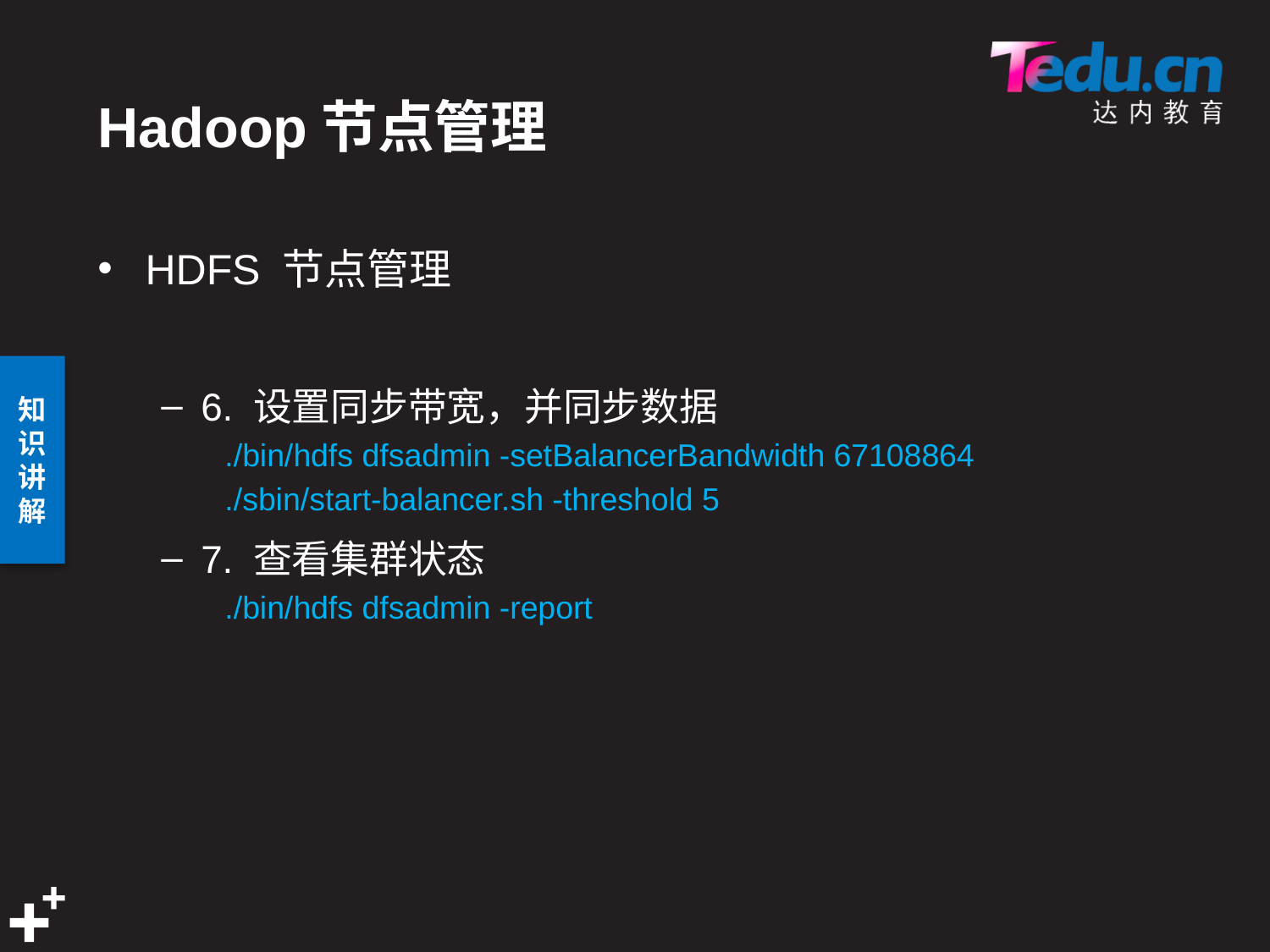

# Hadoop节点管理
HDFS 节点管理

6. 设置同步带宽，并同步数据
./bin/hdfs dfsadmin -setBalancerBandwidth 67108864
./sbin/start-balancer.sh -threshold 5
7. 查看集群状态
./bin/hdfs dfsadmin -report